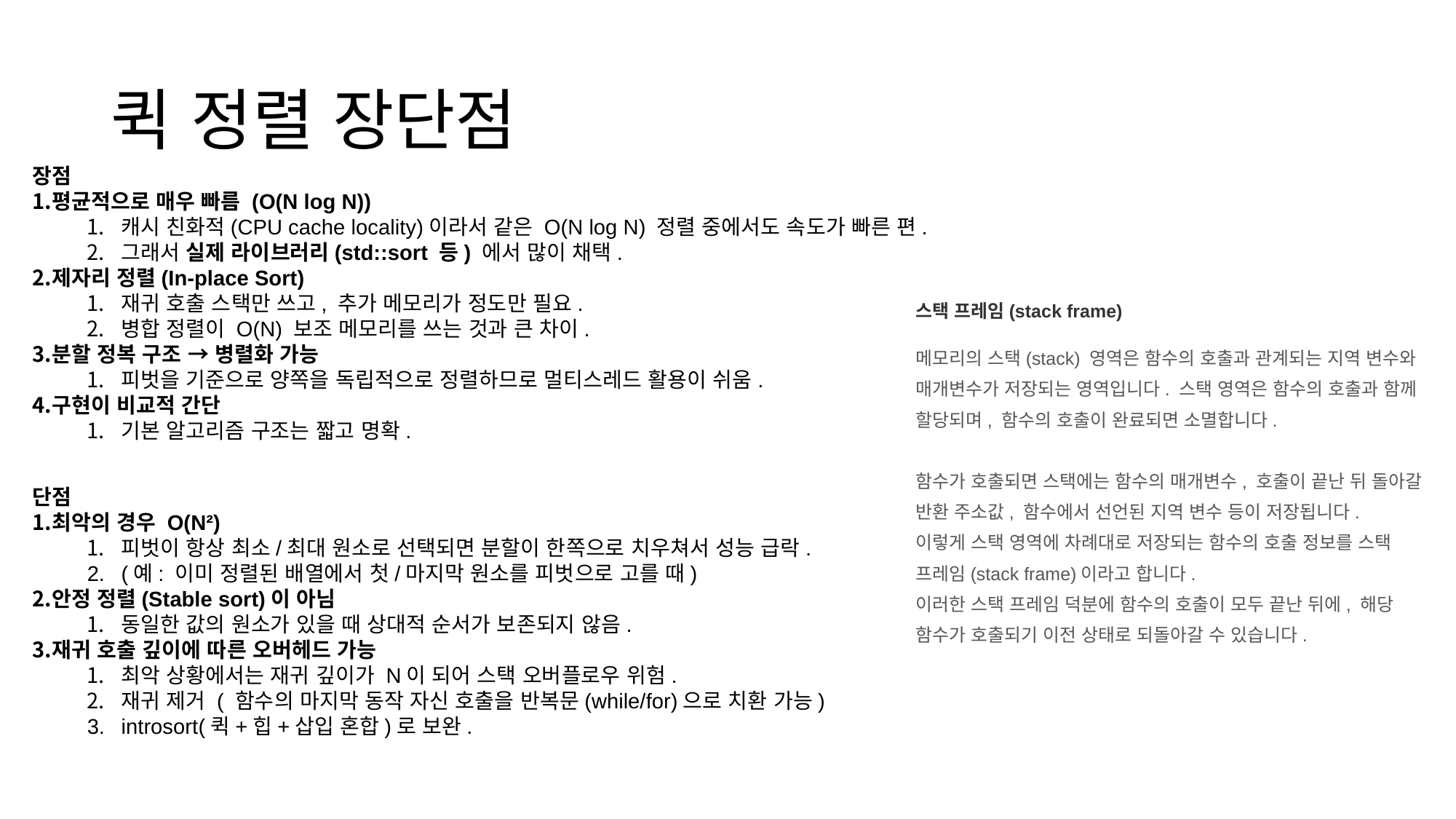

# 퀵 정렬 장단점
장점
평균적으로 매우 빠름 (O(N log N))
캐시 친화적(CPU cache locality)이라서 같은 O(N log N) 정렬 중에서도 속도가 빠른 편.
그래서 실제 라이브러리(std::sort 등) 에서 많이 채택.
제자리 정렬(In-place Sort)
재귀 호출 스택만 쓰고, 추가 메모리가 정도만 필요.
병합 정렬이 O(N) 보조 메모리를 쓰는 것과 큰 차이.
분할 정복 구조 → 병렬화 가능
피벗을 기준으로 양쪽을 독립적으로 정렬하므로 멀티스레드 활용이 쉬움.
구현이 비교적 간단
기본 알고리즘 구조는 짧고 명확.
스택 프레임(stack frame)
메모리의 스택(stack) 영역은 함수의 호출과 관계되는 지역 변수와 매개변수가 저장되는 영역입니다. 스택 영역은 함수의 호출과 함께 할당되며, 함수의 호출이 완료되면 소멸합니다.

함수가 호출되면 스택에는 함수의 매개변수, 호출이 끝난 뒤 돌아갈 반환 주소값, 함수에서 선언된 지역 변수 등이 저장됩니다.
이렇게 스택 영역에 차례대로 저장되는 함수의 호출 정보를 스택 프레임(stack frame)이라고 합니다.
이러한 스택 프레임 덕분에 함수의 호출이 모두 끝난 뒤에, 해당 함수가 호출되기 이전 상태로 되돌아갈 수 있습니다.
단점
최악의 경우 O(N²)
피벗이 항상 최소/최대 원소로 선택되면 분할이 한쪽으로 치우쳐서 성능 급락.
(예: 이미 정렬된 배열에서 첫/마지막 원소를 피벗으로 고를 때)
안정 정렬(Stable sort)이 아님
동일한 값의 원소가 있을 때 상대적 순서가 보존되지 않음.
재귀 호출 깊이에 따른 오버헤드 가능
최악 상황에서는 재귀 깊이가 N이 되어 스택 오버플로우 위험.
재귀 제거 ( 함수의 마지막 동작 자신 호출을 반복문(while/for)으로 치환 가능)
introsort(퀵+힙+삽입 혼합)로 보완.